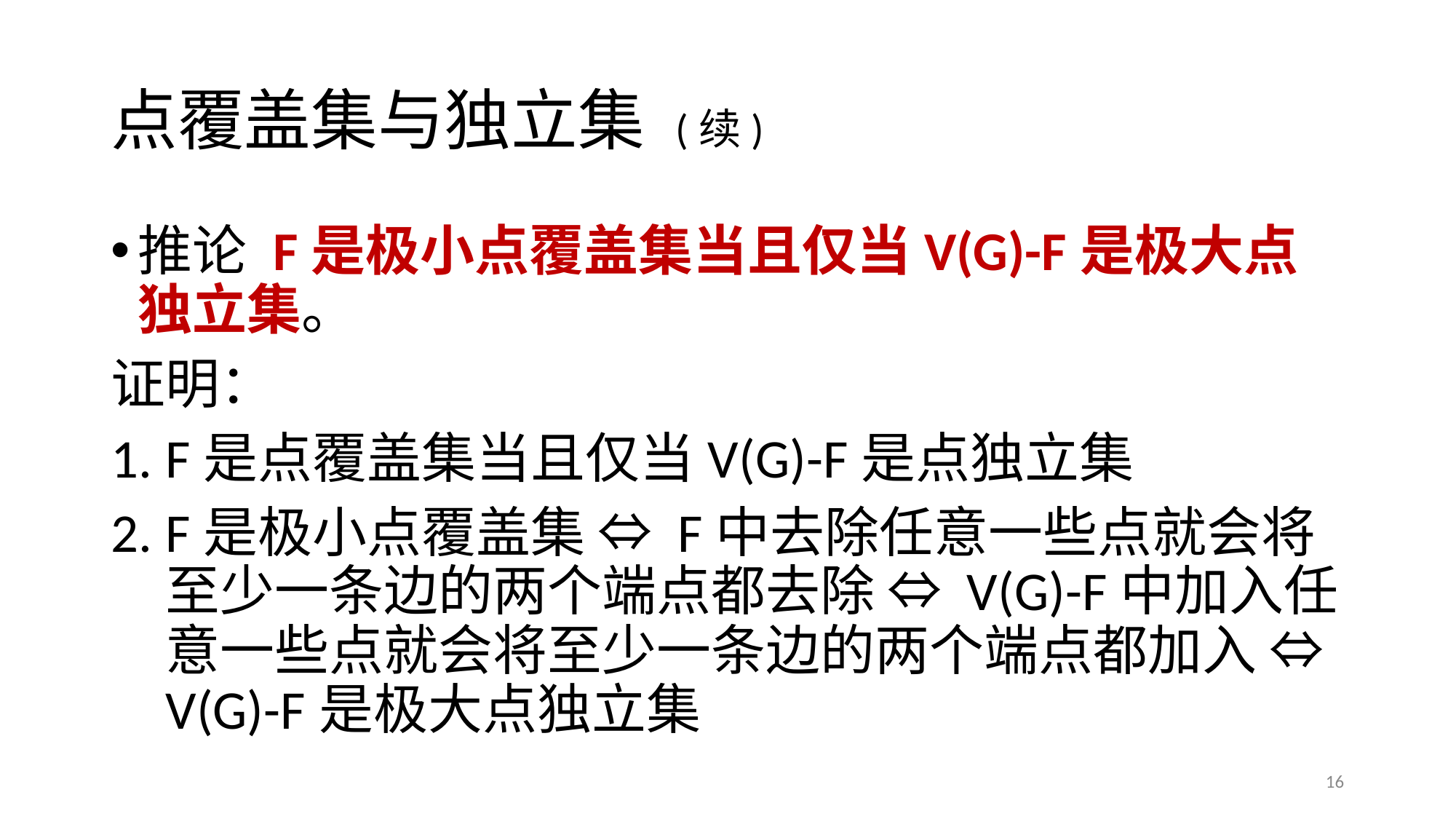

# 点覆盖集与独立集 (续)
推论 F是极小点覆盖集当且仅当V(G)-F是极大点独立集。
证明：
F是点覆盖集当且仅当V(G)-F是点独立集
F是极小点覆盖集 ⇔ F中去除任意一些点就会将至少一条边的两个端点都去除 ⇔ V(G)-F中加入任意一些点就会将至少一条边的两个端点都加入 ⇔ V(G)-F是极大点独立集
16